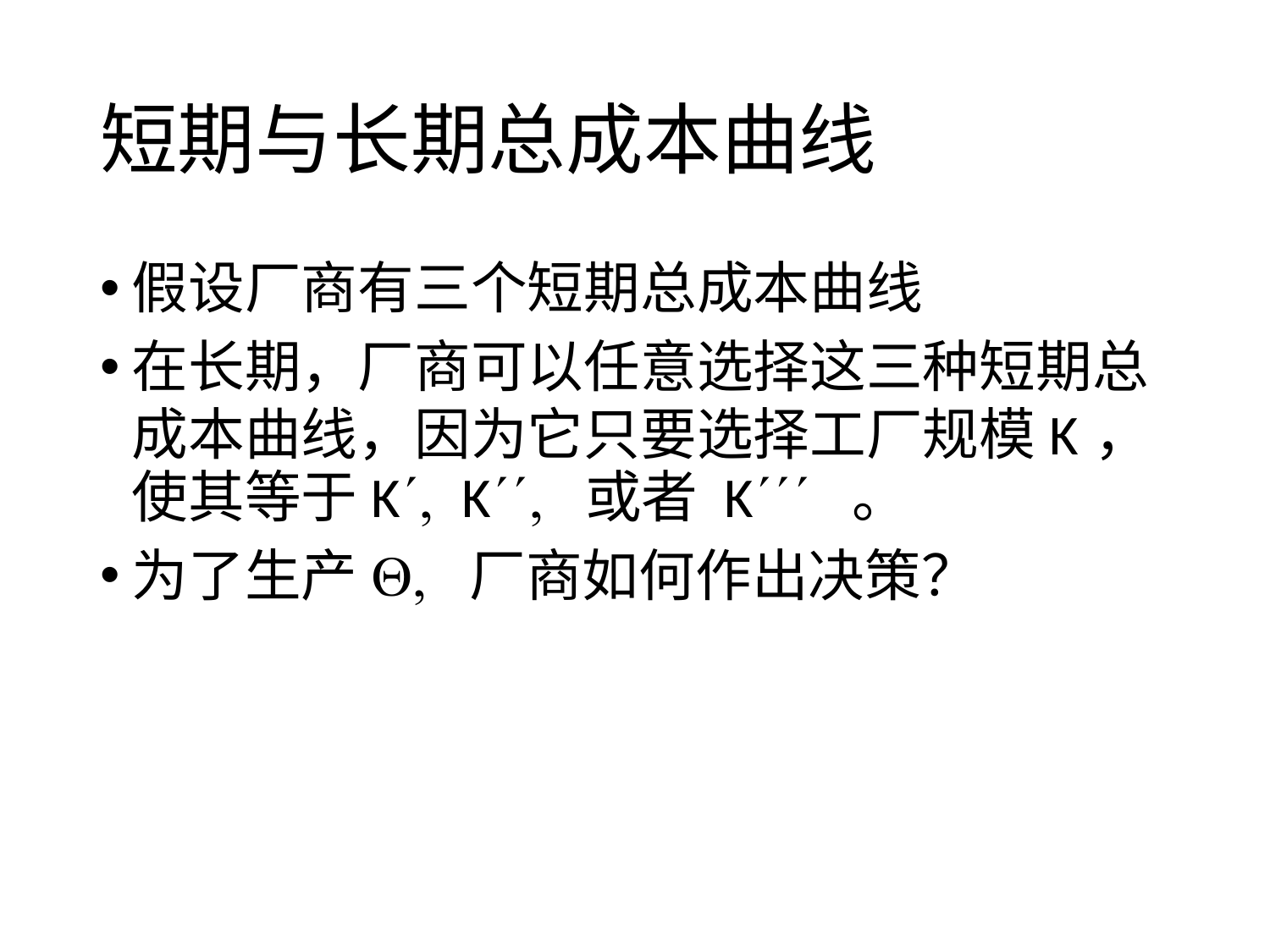

# 短期与长期总成本曲线
假设厂商有三个短期总成本曲线
在长期，厂商可以任意选择这三种短期总成本曲线，因为它只要选择工厂规模K ，使其等于K′, K′′, 或者 K′′′ 。
为了生产Q, 厂商如何作出决策？